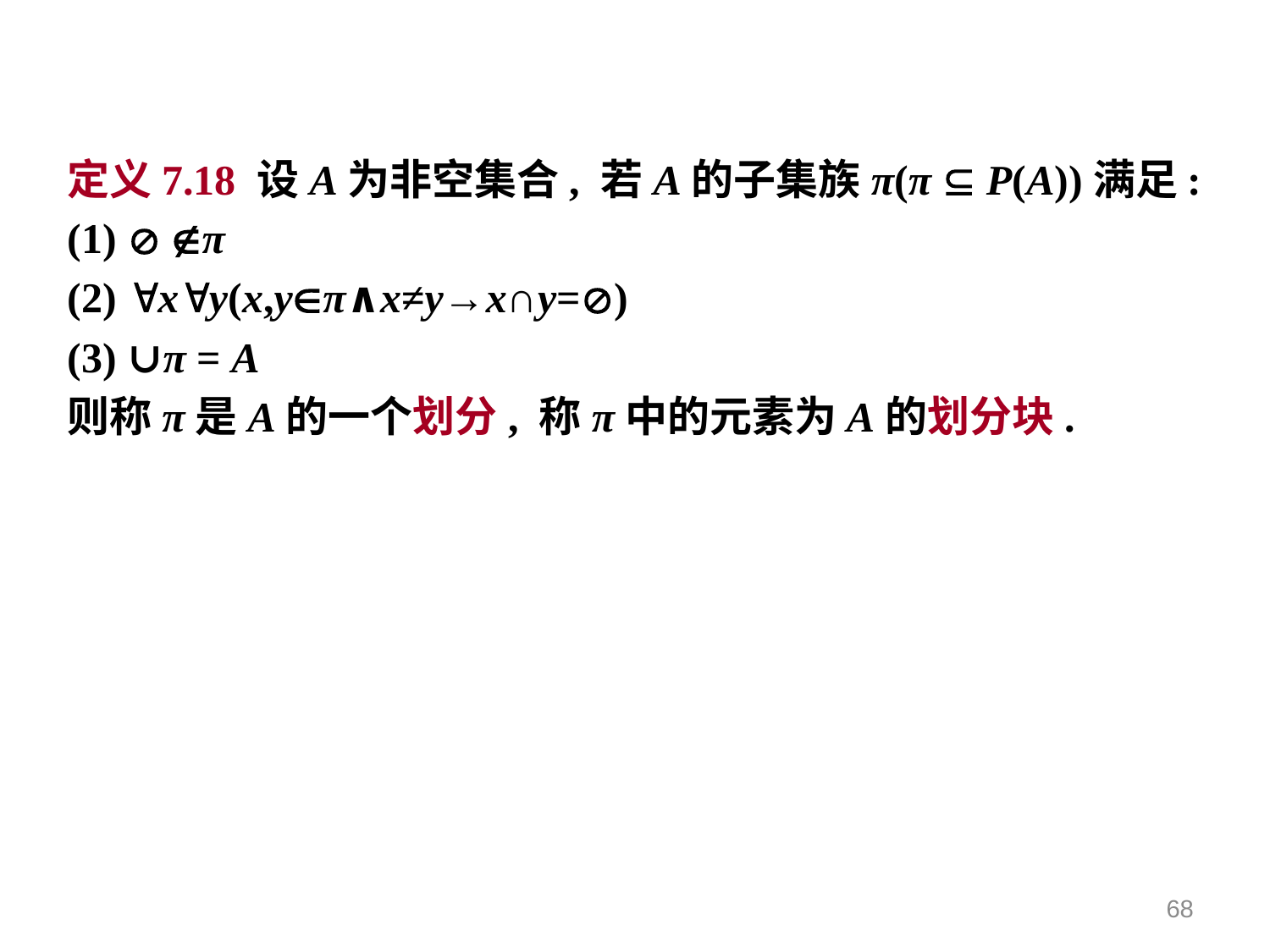

定义7.18 设A为非空集合, 若A的子集族π(π ⊆ P(A))满足:
(1) ∅ ∉π
(2) ∀x∀y(x,y∈π∧x≠y→x∩y=∅)
(3) ∪π = A
则称π是A的一个划分, 称π中的元素为A的划分块.
68